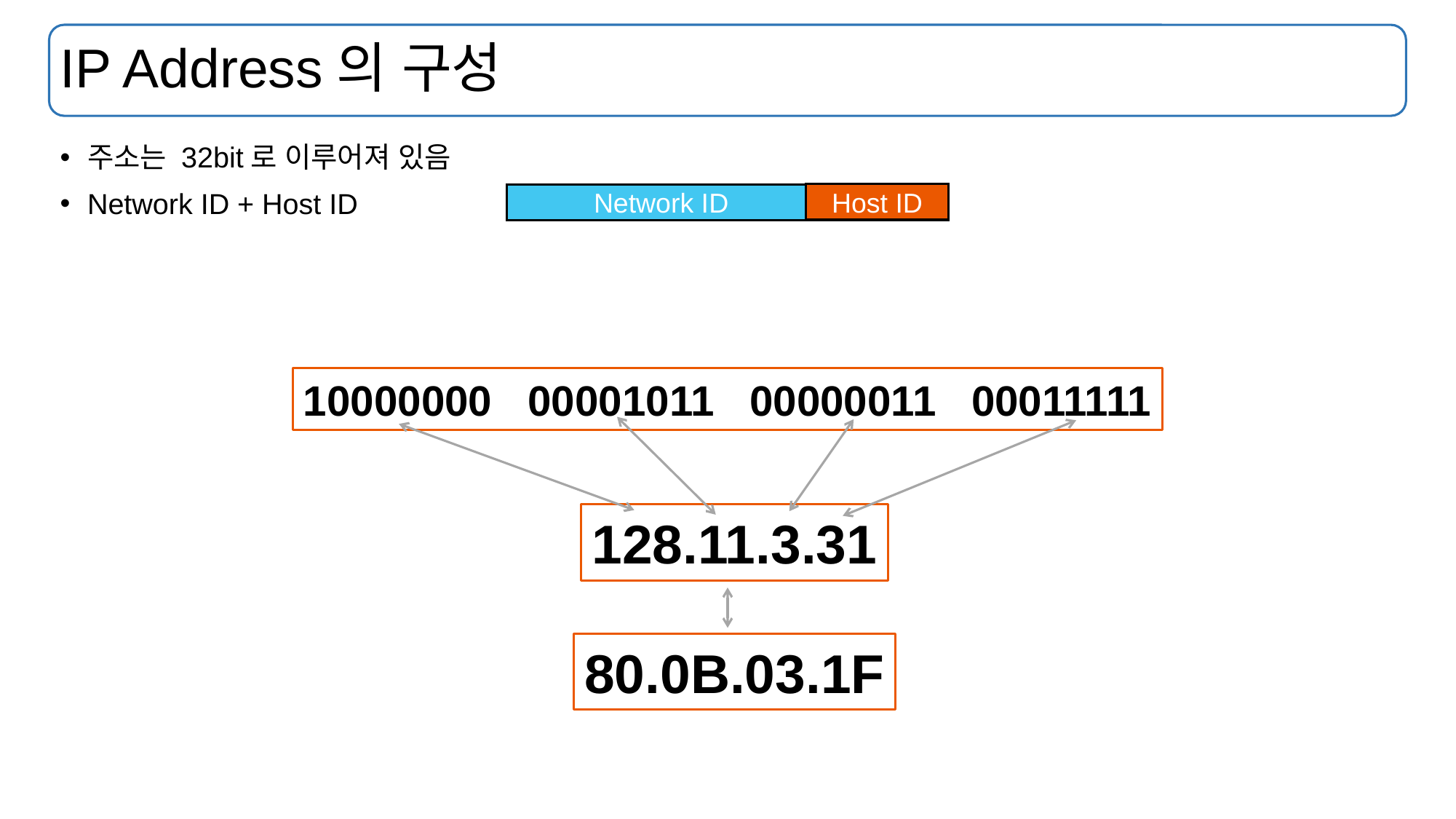

# IP Address의 구성
주소는 32bit로 이루어져 있음
Network ID + Host ID
Host ID
          Network ID
10000000   00001011   00000011   00011111
128.11.3.31
80.0B.03.1F